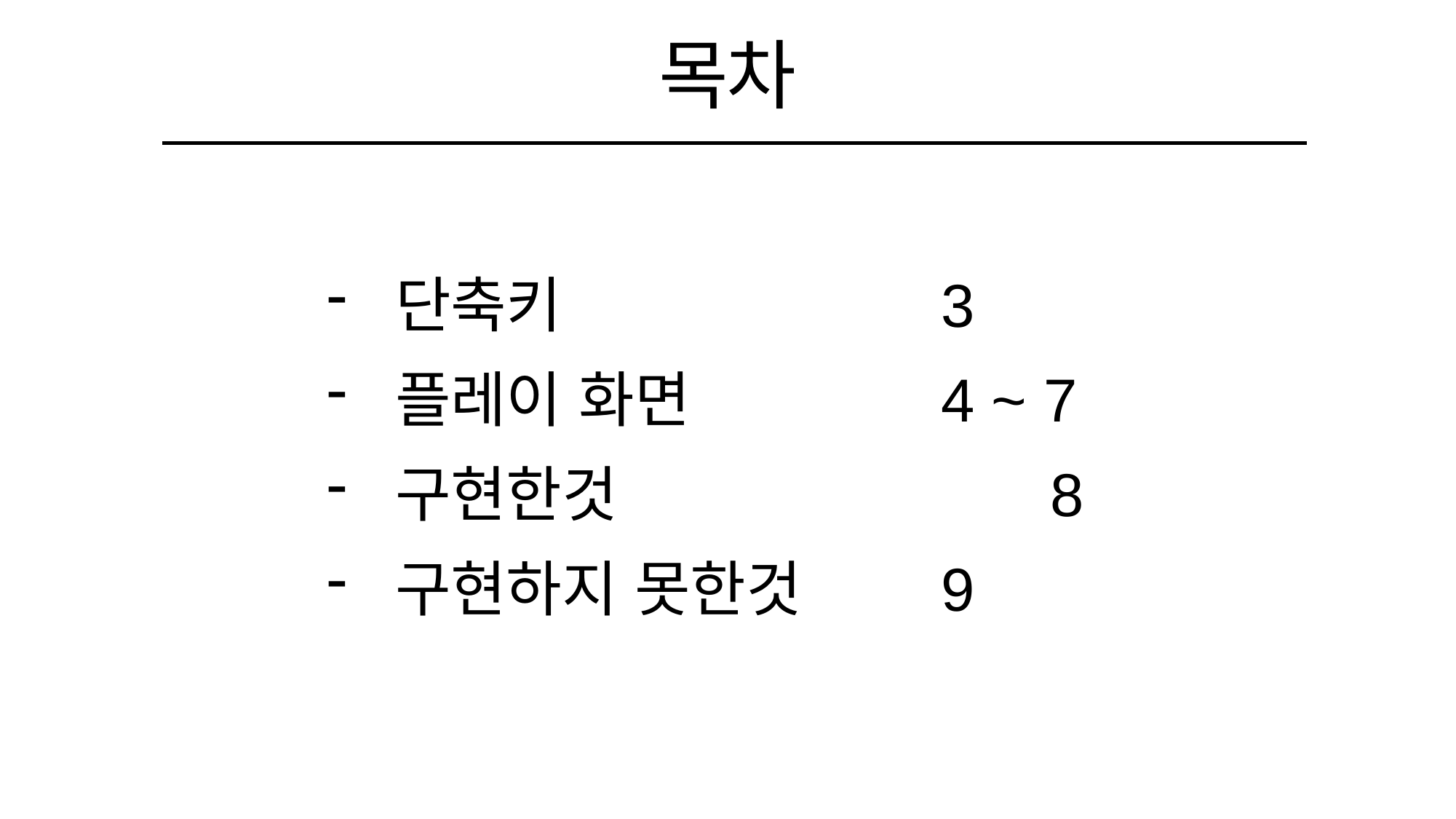

목차
단축키				3

플레이 화면			4 ~ 7

구현한것				8

구현하지 못한것		9